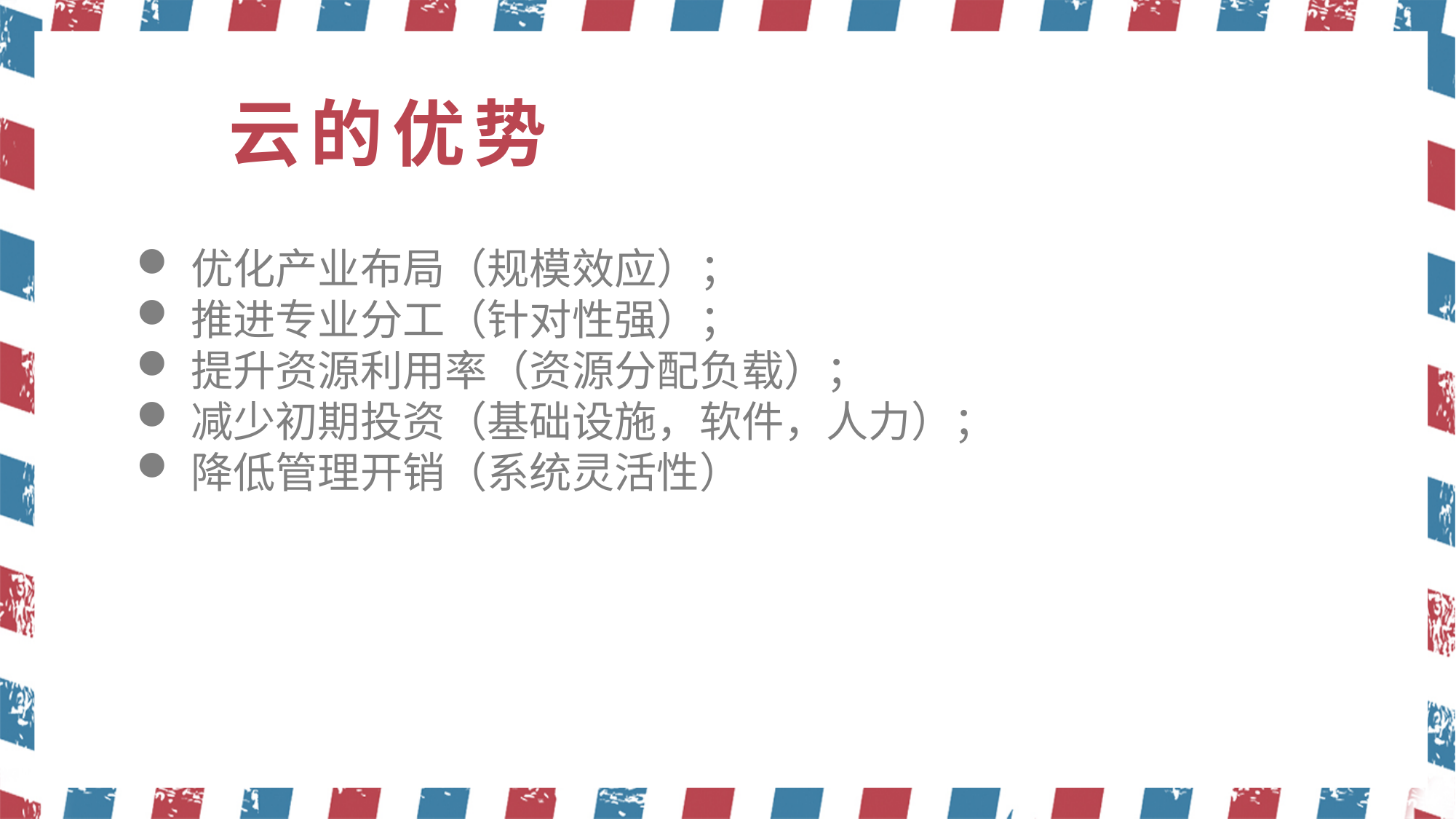

云的优势
优化产业布局（规模效应）；
推进专业分工（针对性强）；
提升资源利用率（资源分配负载）；
减少初期投资（基础设施，软件，人力）；
降低管理开销（系统灵活性）